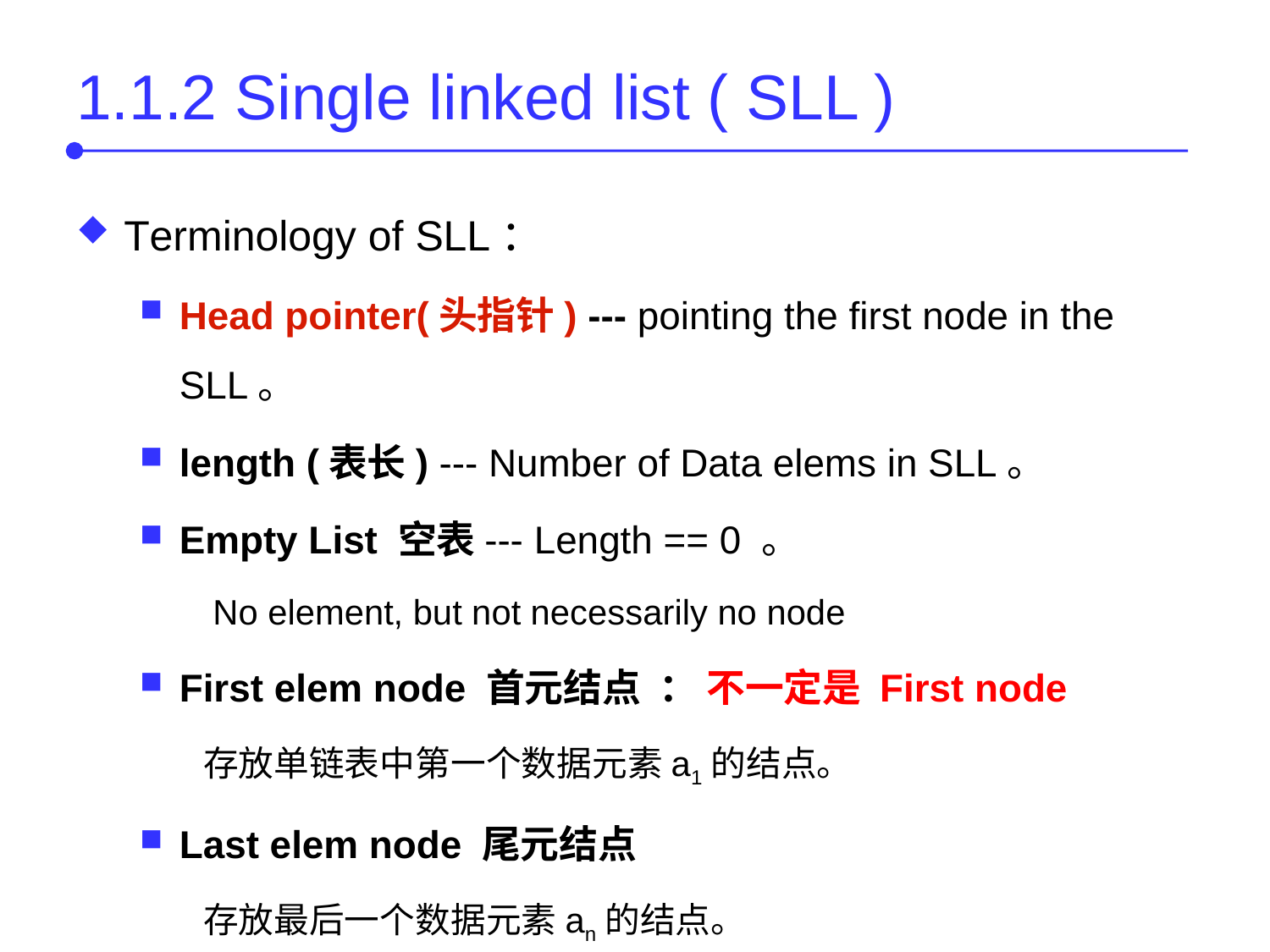

# 1.1.2 Single linked list ( SLL )
Terminology of SLL：
Head pointer(头指针) --- pointing the first node in the SLL。
length (表长) --- Number of Data elems in SLL。
Empty List 空表--- Length == 0 。
 No element, but not necessarily no node
First elem node 首元结点  ： 不一定是 First node
存放单链表中第一个数据元素a1的结点。
Last elem node 尾元结点
存放最后一个数据元素an的结点。